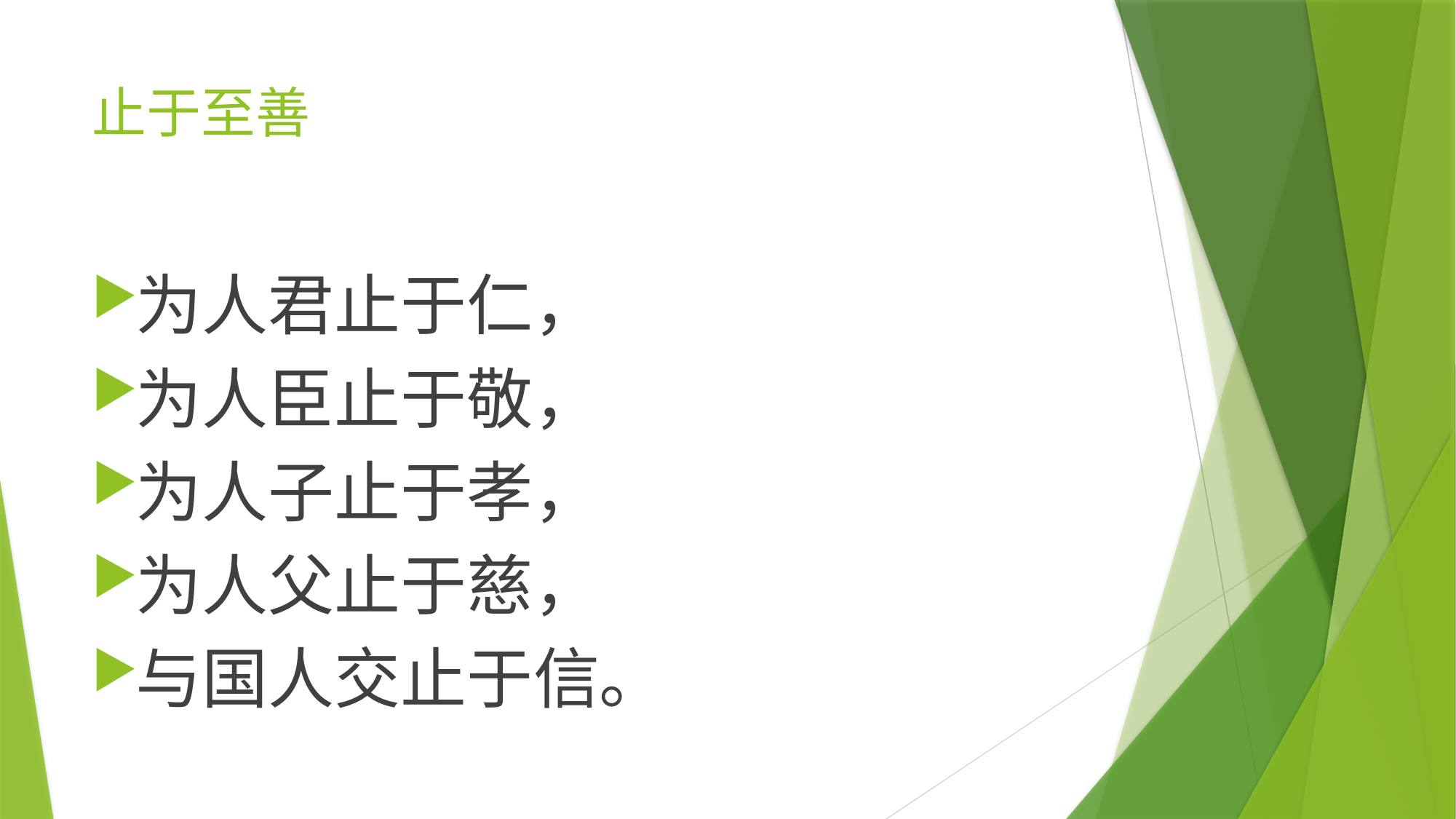

# 止于至善
为人君止于仁，
为人臣止于敬，
为人子止于孝，
为人父止于慈，
与国人交止于信。